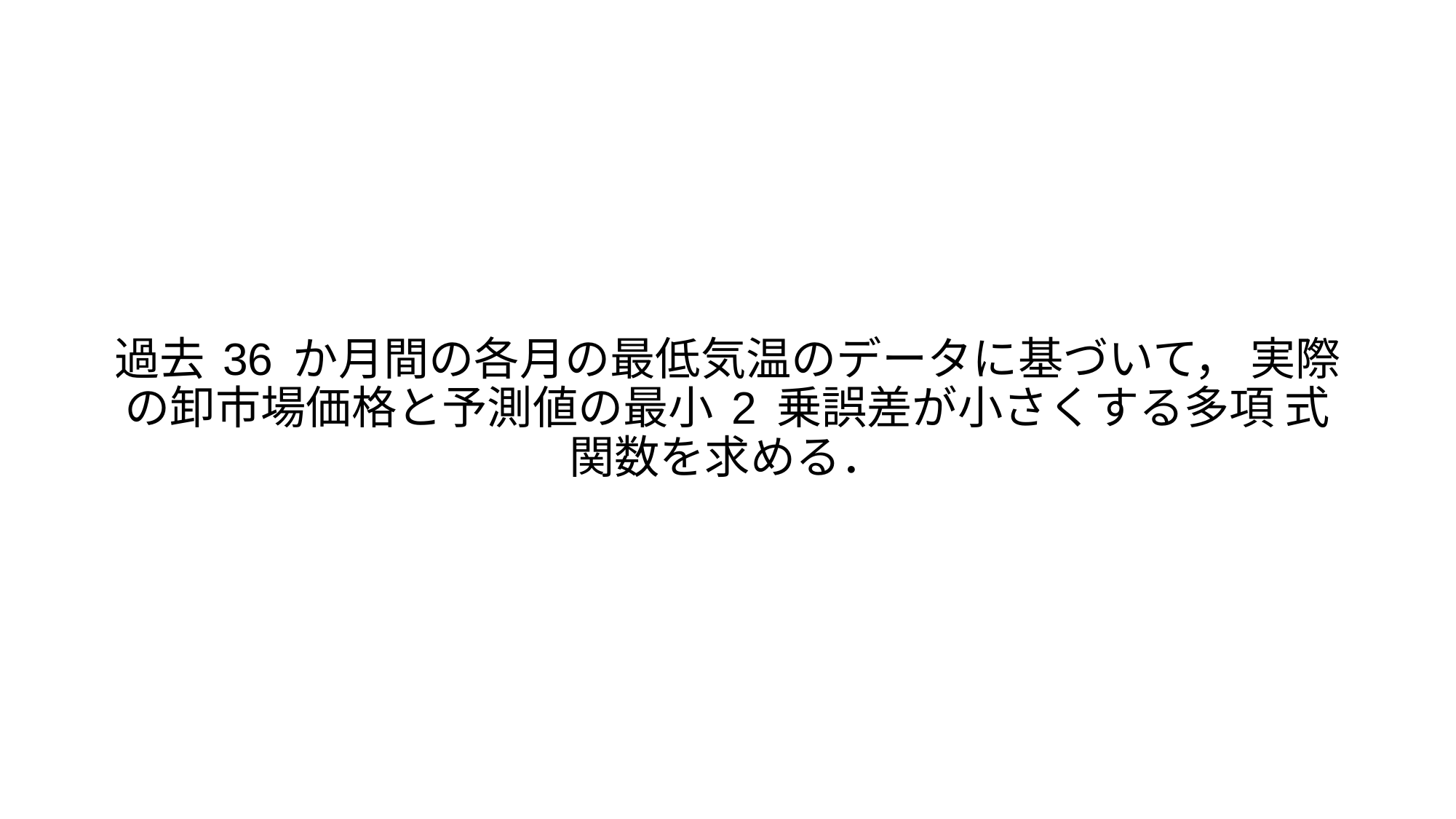

# 過去 36 か月間の各月の最低気温のデータに基づいて， 実際の卸市場価格と予測値の最小 2 乗誤差が小さくする多項 式関数を求める．